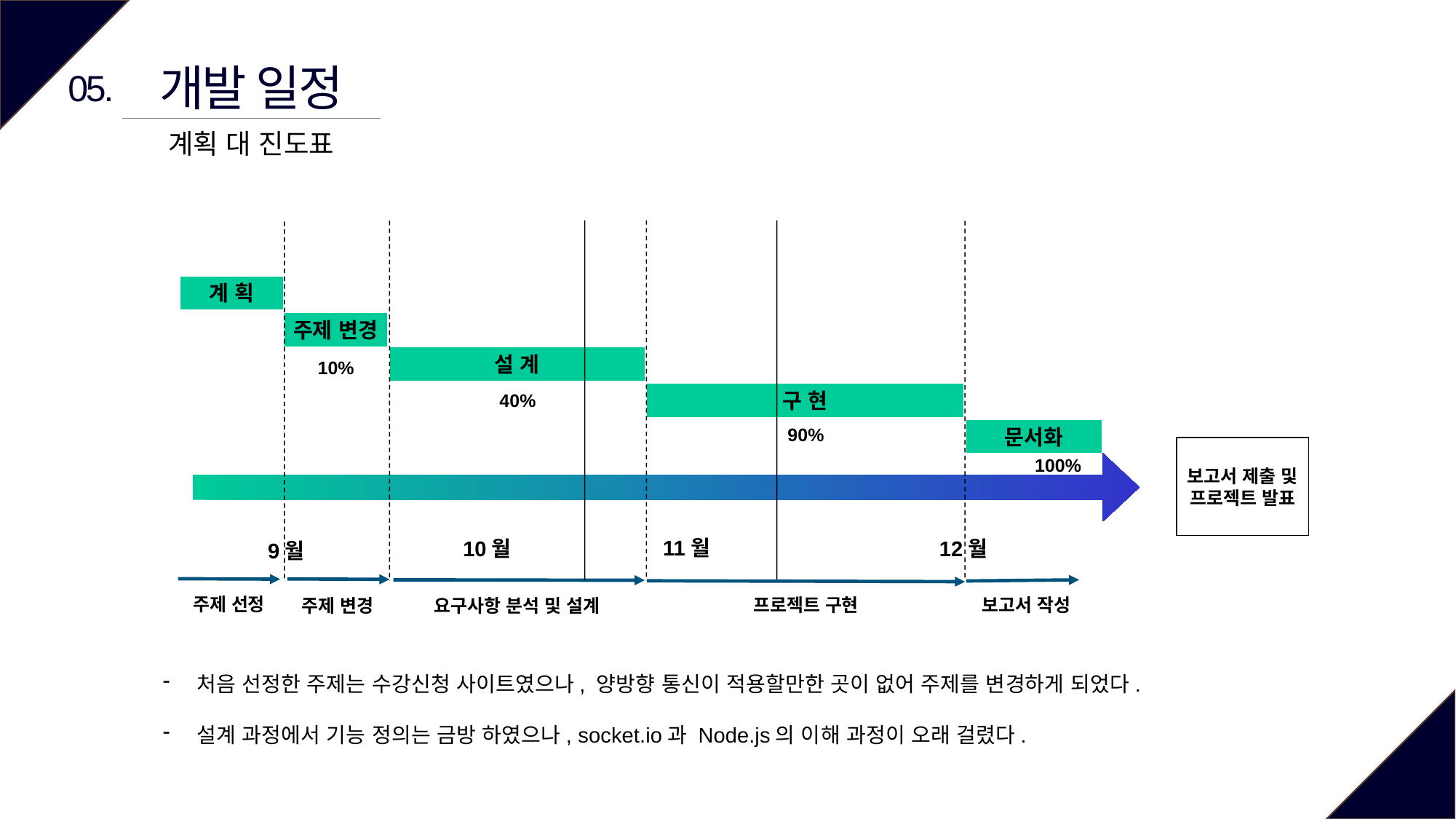

개발 일정
05.
계획 대 진도표

계 획
주제 변경
설 계
10%
구 현
40%
90%
문서화

보고서 제출 및
프로젝트 발표

100%

11월
12월
10월
 9월

주제 선정
보고서 작성
프로젝트 구현
주제 변경
요구사항 분석 및 설계
처음 선정한 주제는 수강신청 사이트였으나, 양방향 통신이 적용할만한 곳이 없어 주제를 변경하게 되었다.

설계 과정에서 기능 정의는 금방 하였으나, socket.io과 Node.js의 이해 과정이 오래 걸렸다.